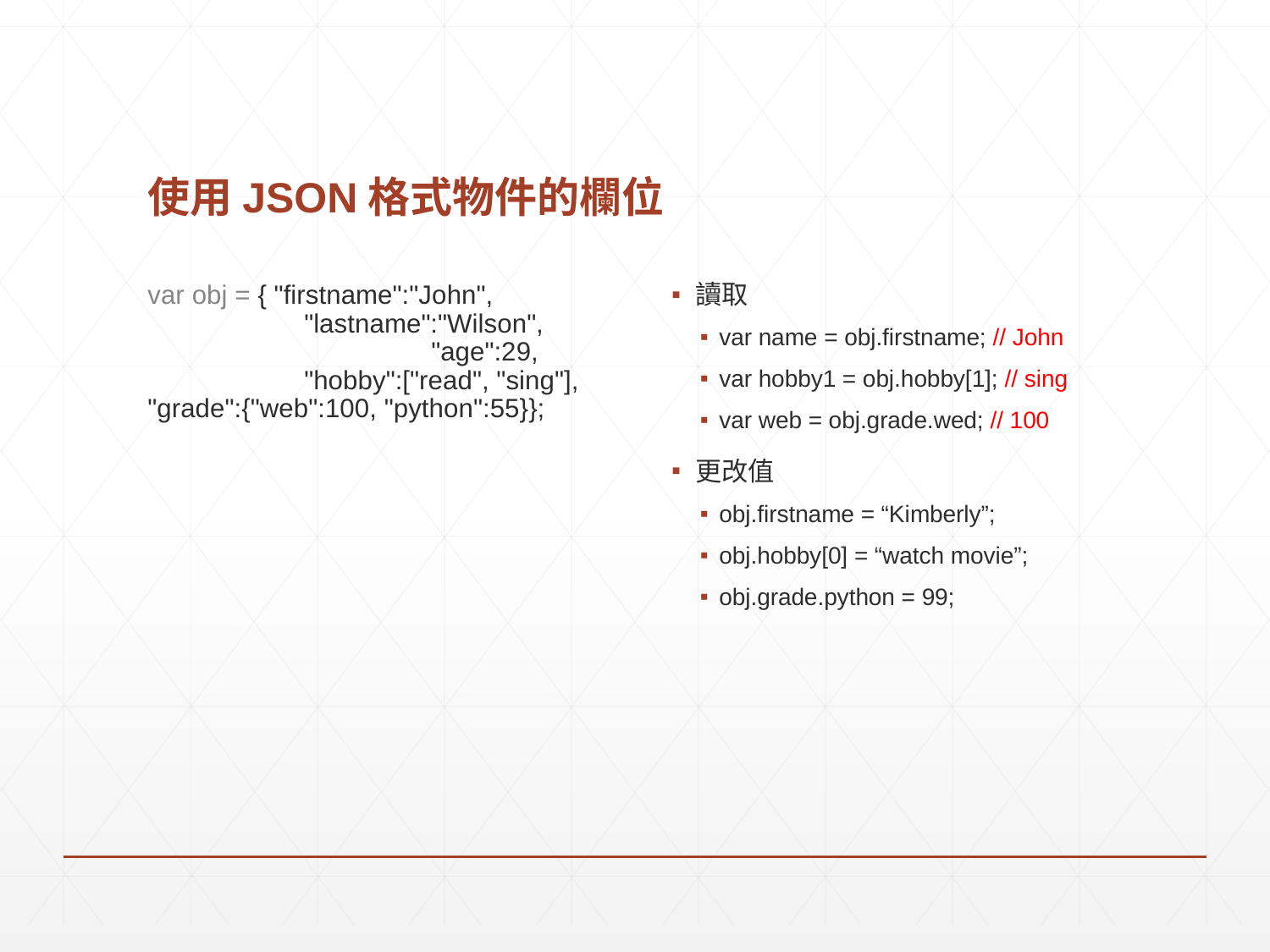

# 使用JSON格式物件的欄位
var obj = { "firstname":"John", 		    "lastname":"Wilson", 		    "age":29,
	    "hobby":["read", "sing"], "grade":{"web":100, "python":55}};
讀取
var name = obj.firstname; // John
var hobby1 = obj.hobby[1]; // sing
var web = obj.grade.wed; // 100
更改值
obj.firstname = “Kimberly”;
obj.hobby[0] = “watch movie”;
obj.grade.python = 99;